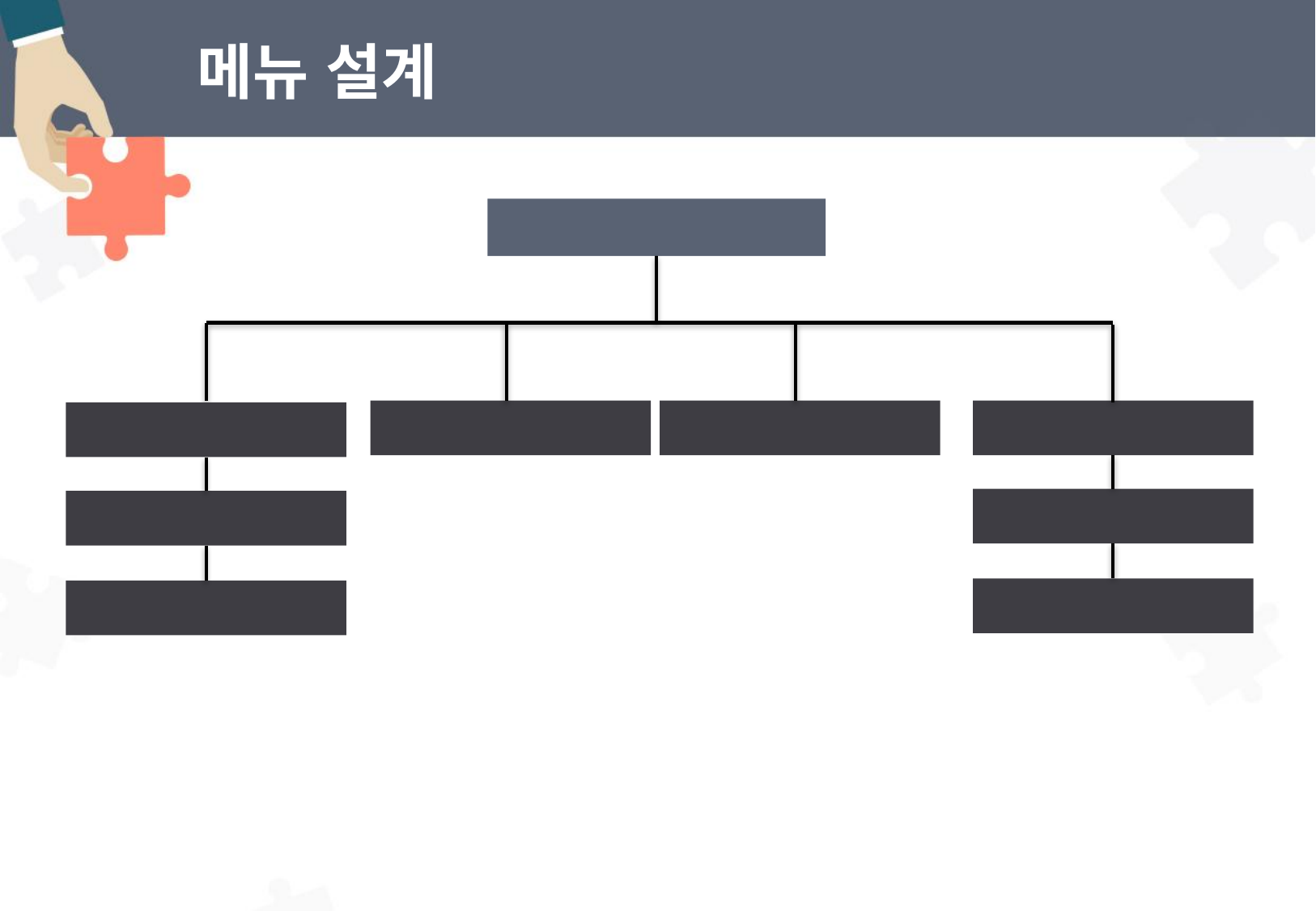

# 메뉴 설계
메인 페이지
입점 문의
쪽지
고객센터
이벤트
1:1문의
쿠폰
자주 묻는 질문
한정 수량 특가